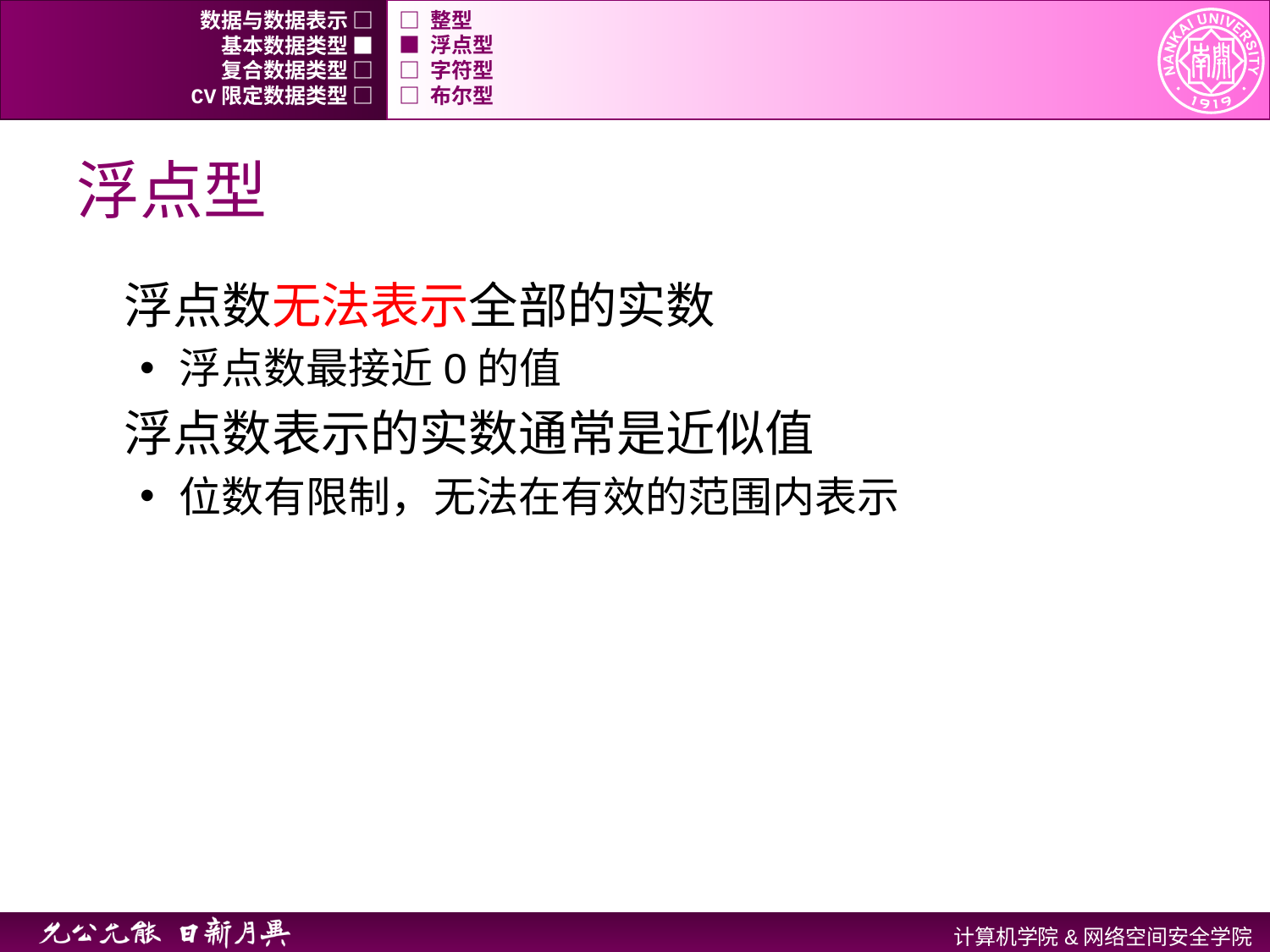

数据与数据表示 □
□ 整型
基本数据类型 ■
■ 浮点型
复合数据类型 □
□ 字符型
CV限定数据类型 □
□ 布尔型
# 浮点型
浮点数无法表示全部的实数
浮点数最接近0的值
浮点数表示的实数通常是近似值
位数有限制，无法在有效的范围内表示